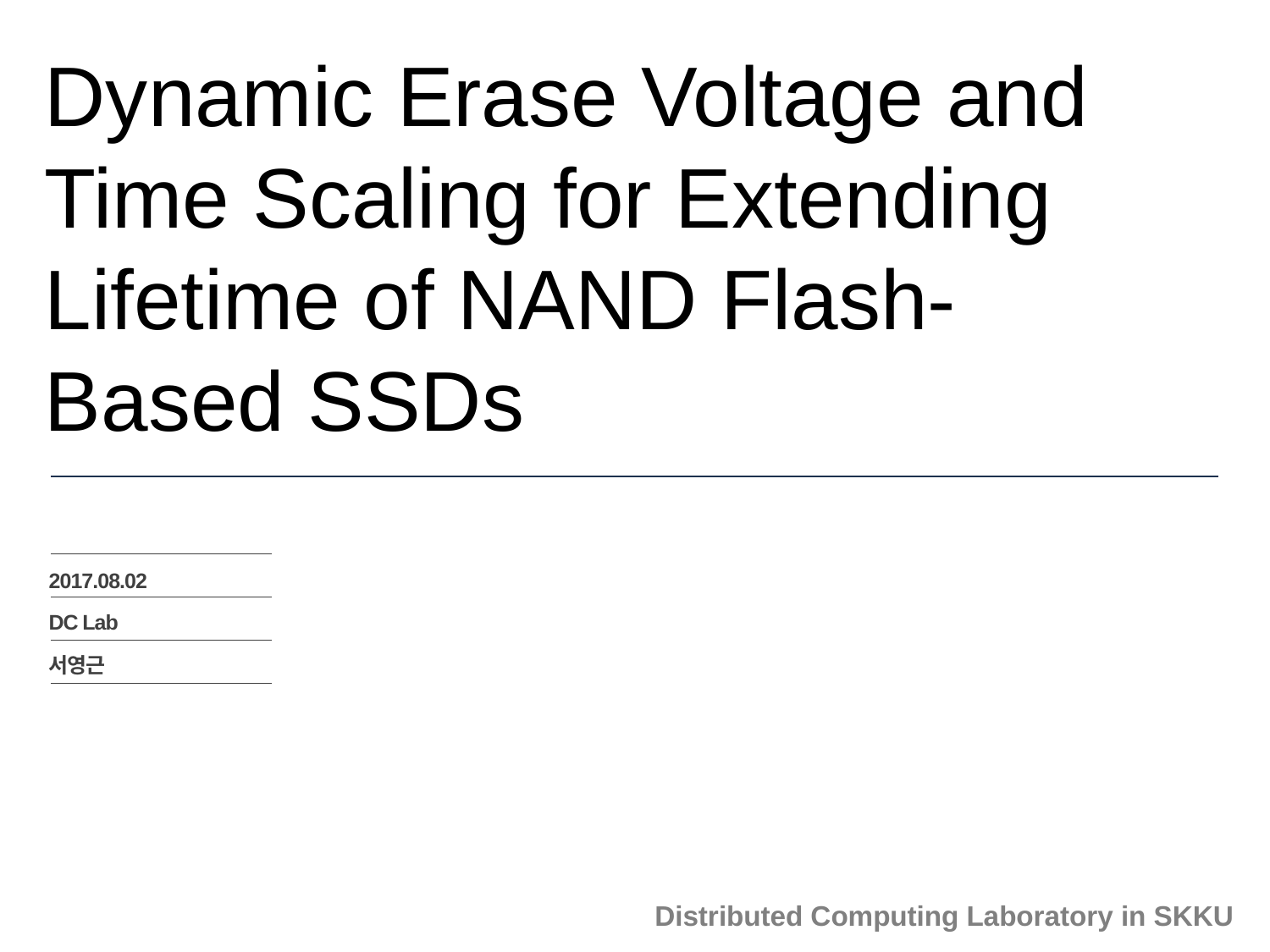

# Dynamic Erase Voltage and Time Scaling for Extending Lifetime of NAND Flash-Based SSDs
2017.08.02
DC Lab
서영근
Distributed Computing Laboratory in SKKU